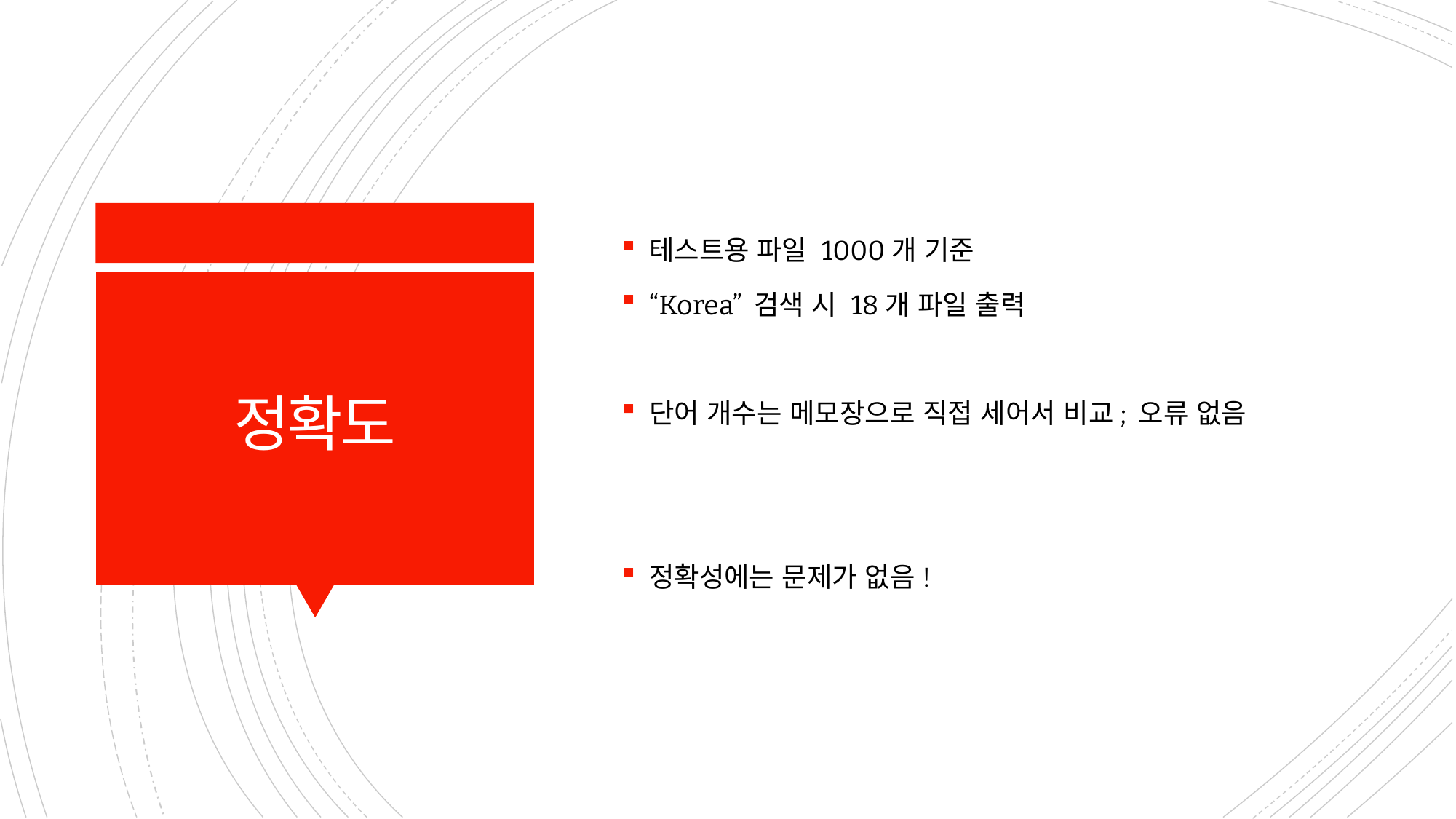

테스트용 파일 1000개 기준
“Korea” 검색 시 18개 파일 출력

단어 개수는 메모장으로 직접 세어서 비교; 오류 없음

정확성에는 문제가 없음!
# 정확도